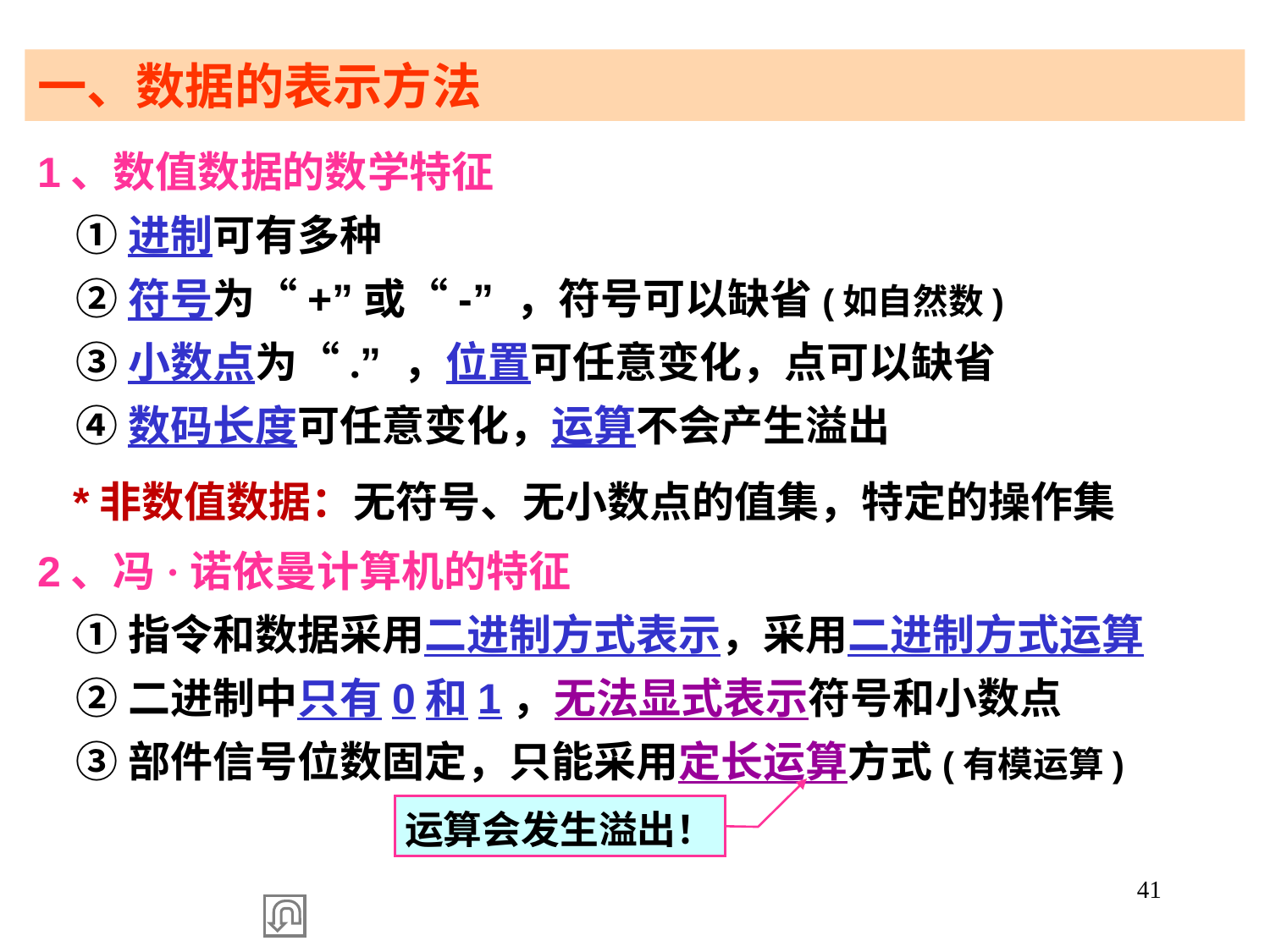

一、数据的表示方法
1、数值数据的数学特征
    ①进制可有多种
    ②符号为“+”或“-” ，符号可以缺省(如自然数)
    ③小数点为“.” ，位置可任意变化，点可以缺省
    ④数码长度可任意变化，运算不会产生溢出
   *非数值数据：无符号、无小数点的值集，特定的操作集
2、冯·诺依曼计算机的特征
    ①指令和数据采用二进制方式表示，采用二进制方式运算
    ②二进制中只有0和1，无法显式表示符号和小数点
    ③部件信号位数固定，只能采用定长运算方式(有模运算)
运算会发生溢出！
41